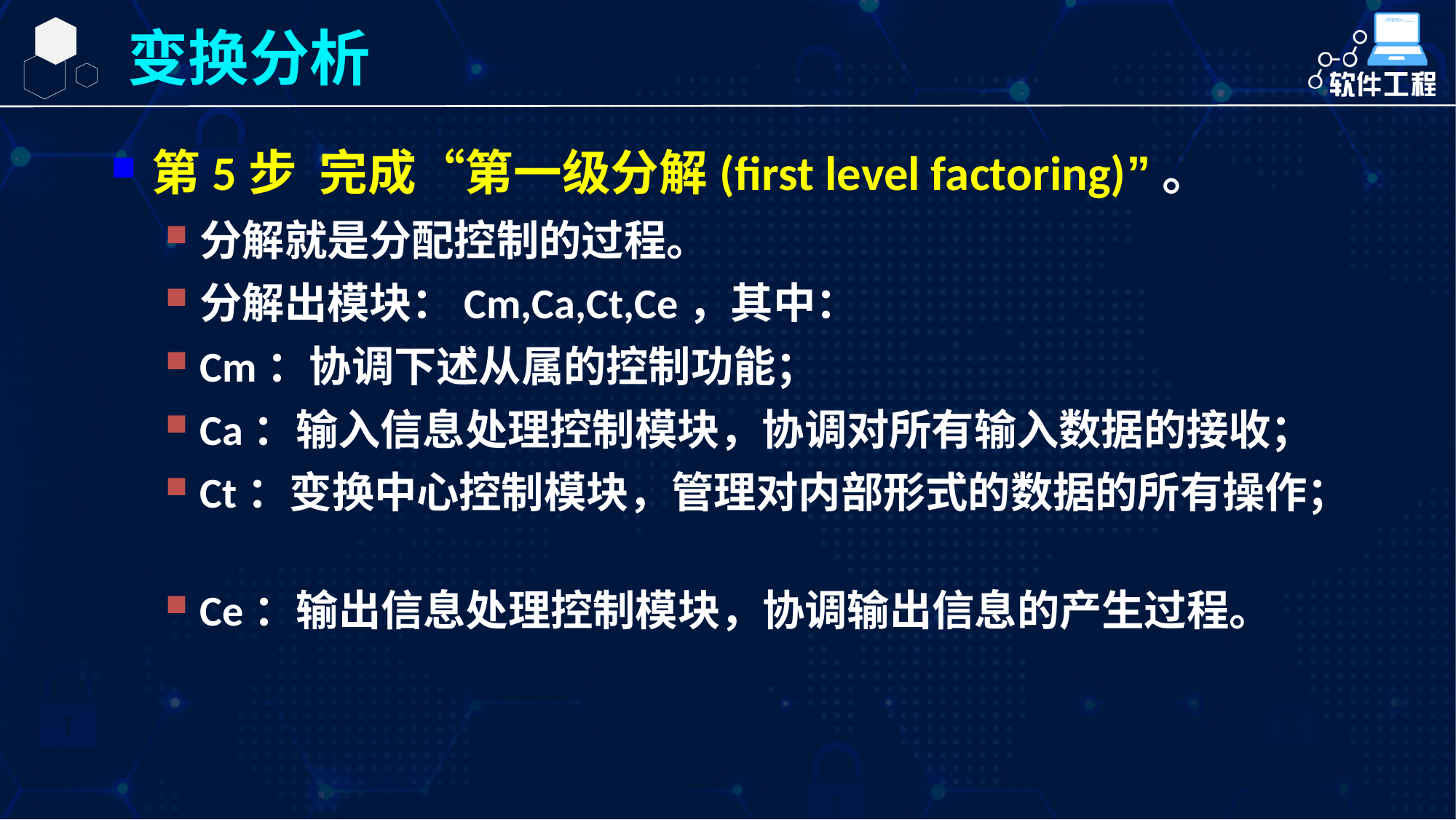

变换分析
第5步  完成“第一级分解(first level factoring)”。
分解就是分配控制的过程。
分解出模块：Cm,Ca,Ct,Ce，其中：
Cm：协调下述从属的控制功能；
Ca：输入信息处理控制模块，协调对所有输入数据的接收；
Ct：变换中心控制模块，管理对内部形式的数据的所有操作；
Ce：输出信息处理控制模块，协调输出信息的产生过程。